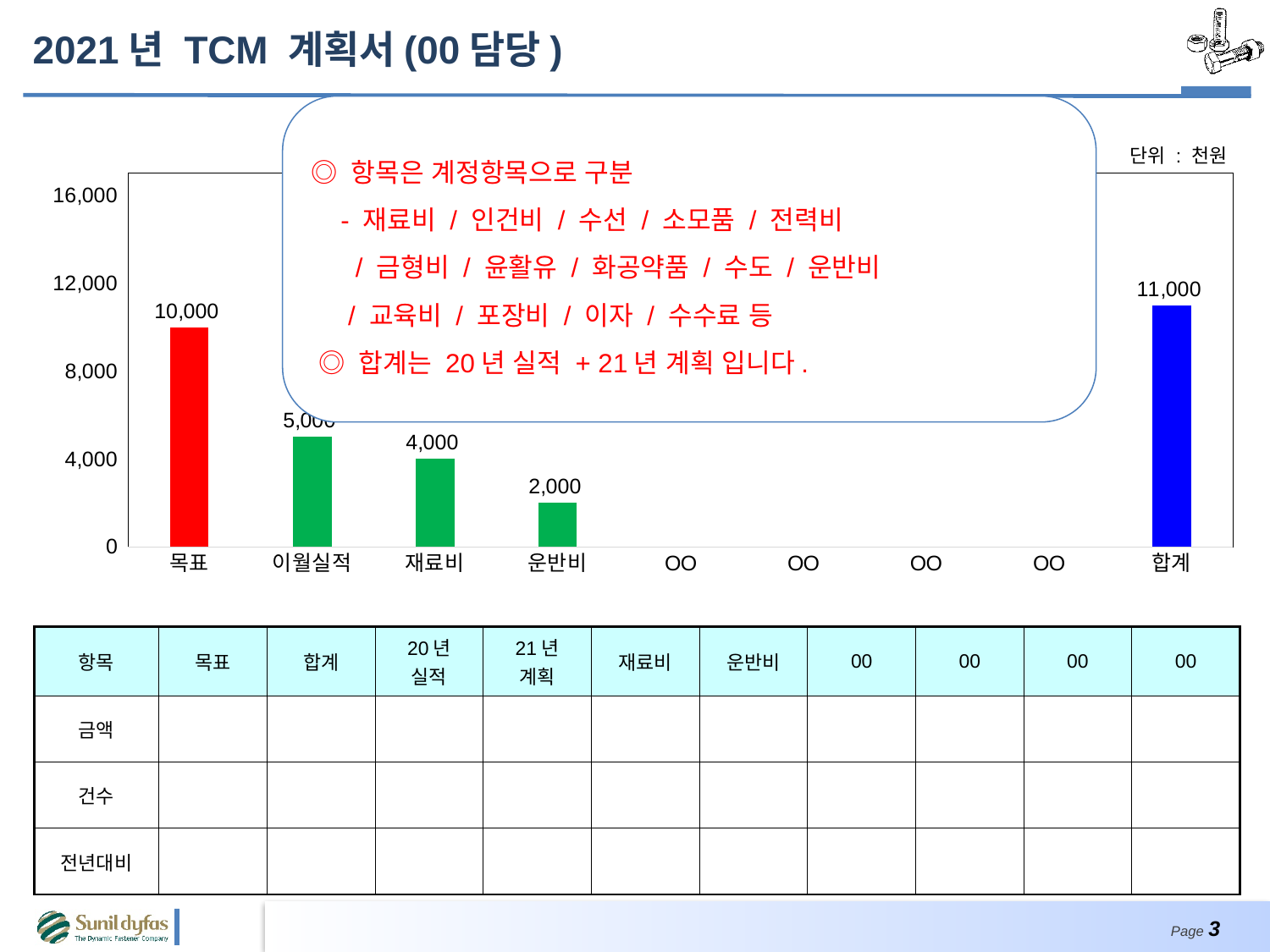

2021년 TCM 계획서(00담당)
◎ 항목은 계정항목으로 구분
    - 재료비 / 인건비 / 수선 / 소모품 / 전력비
      / 금형비 / 윤활유 / 화공약품 / 수도 / 운반비
     / 교육비 / 포장비 / 이자 / 수수료 등
 ◎ 합계는 20년 실적 + 21년 계획 입니다.
단위 : 천원

### Chart

| Category | 계열 1 |
|---|---|
| 목표 | 10000.0 |
| 이월실적 | 5000.0 |
| 재료비 | 4000.0 |
| 운반비 | 2000.0 |
| OO | None |
| OO | None |
| OO | None |
| OO | None |
| 합계 | 11000.0 |
| 항목 | 목표 | 합계 | 20년 실적 | 21년 계획 | 재료비 | 운반비 | 00 | 00 | 00 | 00 |
| --- | --- | --- | --- | --- | --- | --- | --- | --- | --- | --- |
| 금액 |  |  |  |  |  |  |  |  |  |  |
| 건수 |  |  |  |  |  |  |  |  |  |  |
| 전년대비 |  |  |  |  |  |  |  |  |  |  |